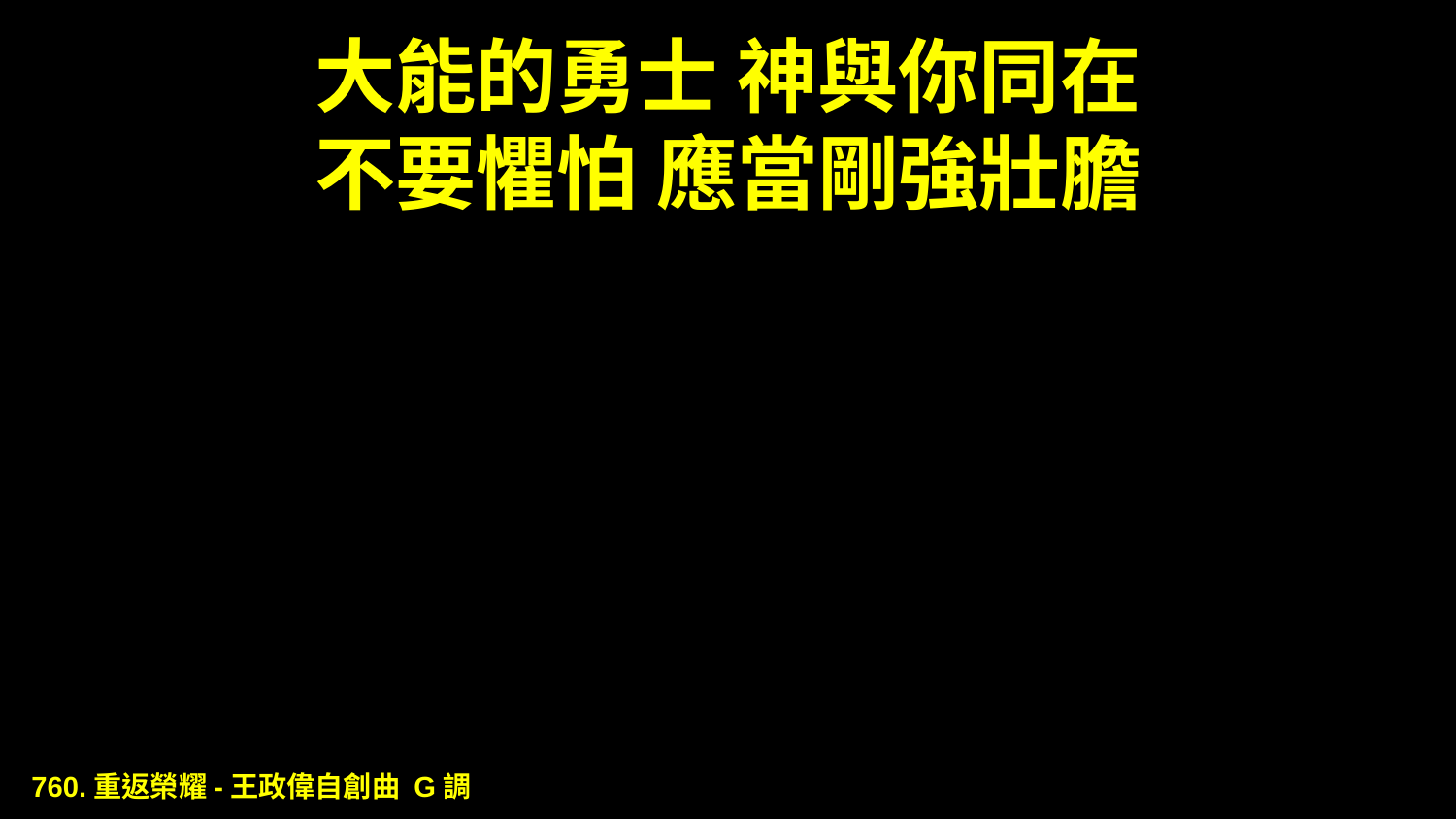

# 大能的勇士 神與你同在 不要懼怕 應當剛強壯膽
760.重返榮耀-王政偉自創曲 G調